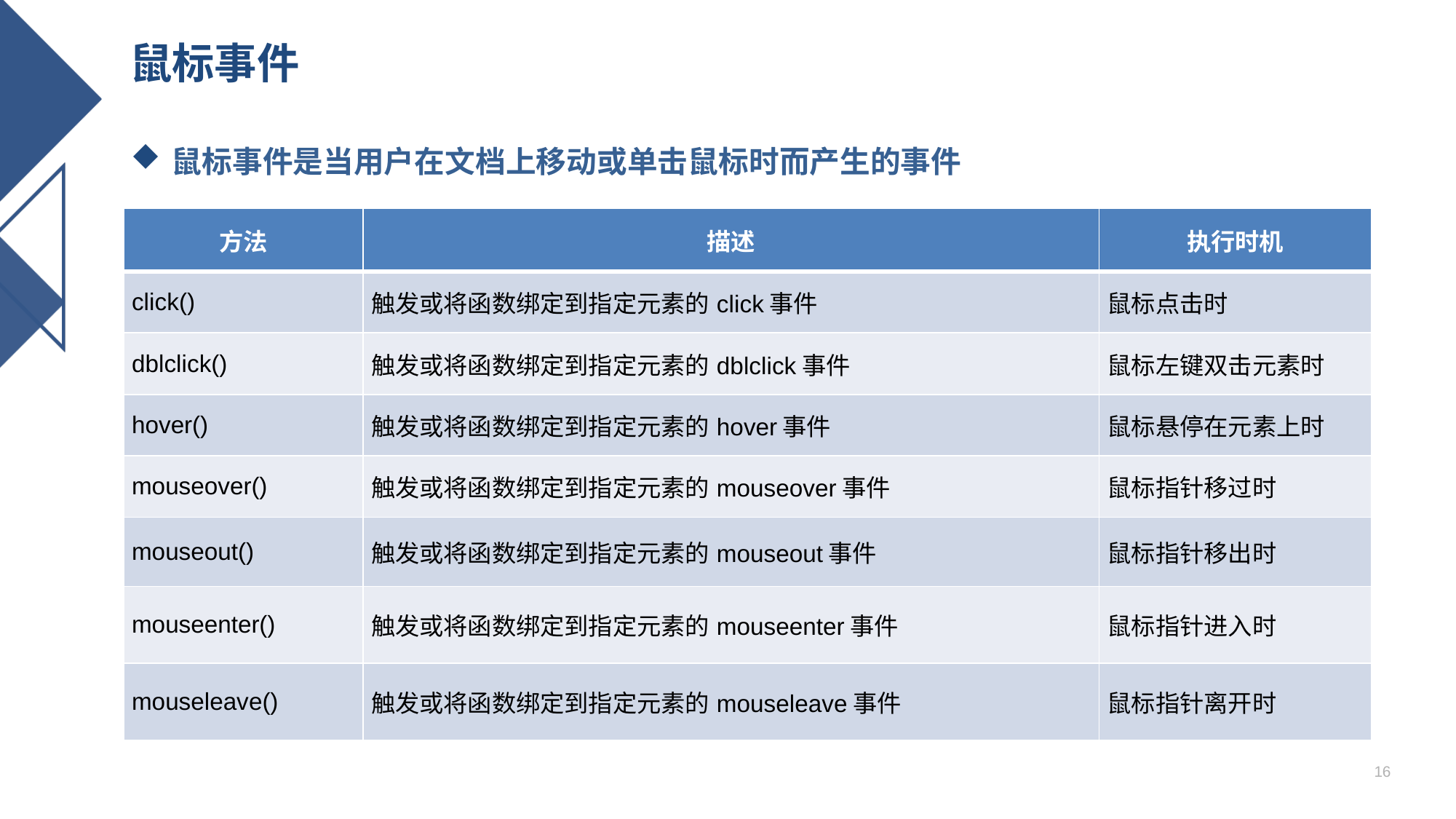

# 鼠标事件
鼠标事件是当用户在文档上移动或单击鼠标时而产生的事件
| 方法 | 描述 | 执行时机 |
| --- | --- | --- |
| click() | 触发或将函数绑定到指定元素的click事件 | 鼠标点击时 |
| dblclick() | 触发或将函数绑定到指定元素的dblclick事件 | 鼠标左键双击元素时 |
| hover() | 触发或将函数绑定到指定元素的hover事件 | 鼠标悬停在元素上时 |
| mouseover() | 触发或将函数绑定到指定元素的mouseover事件 | 鼠标指针移过时 |
| mouseout() | 触发或将函数绑定到指定元素的mouseout事件 | 鼠标指针移出时 |
| mouseenter() | 触发或将函数绑定到指定元素的mouseenter事件 | 鼠标指针进入时 |
| mouseleave() | 触发或将函数绑定到指定元素的mouseleave事件 | 鼠标指针离开时 |
16